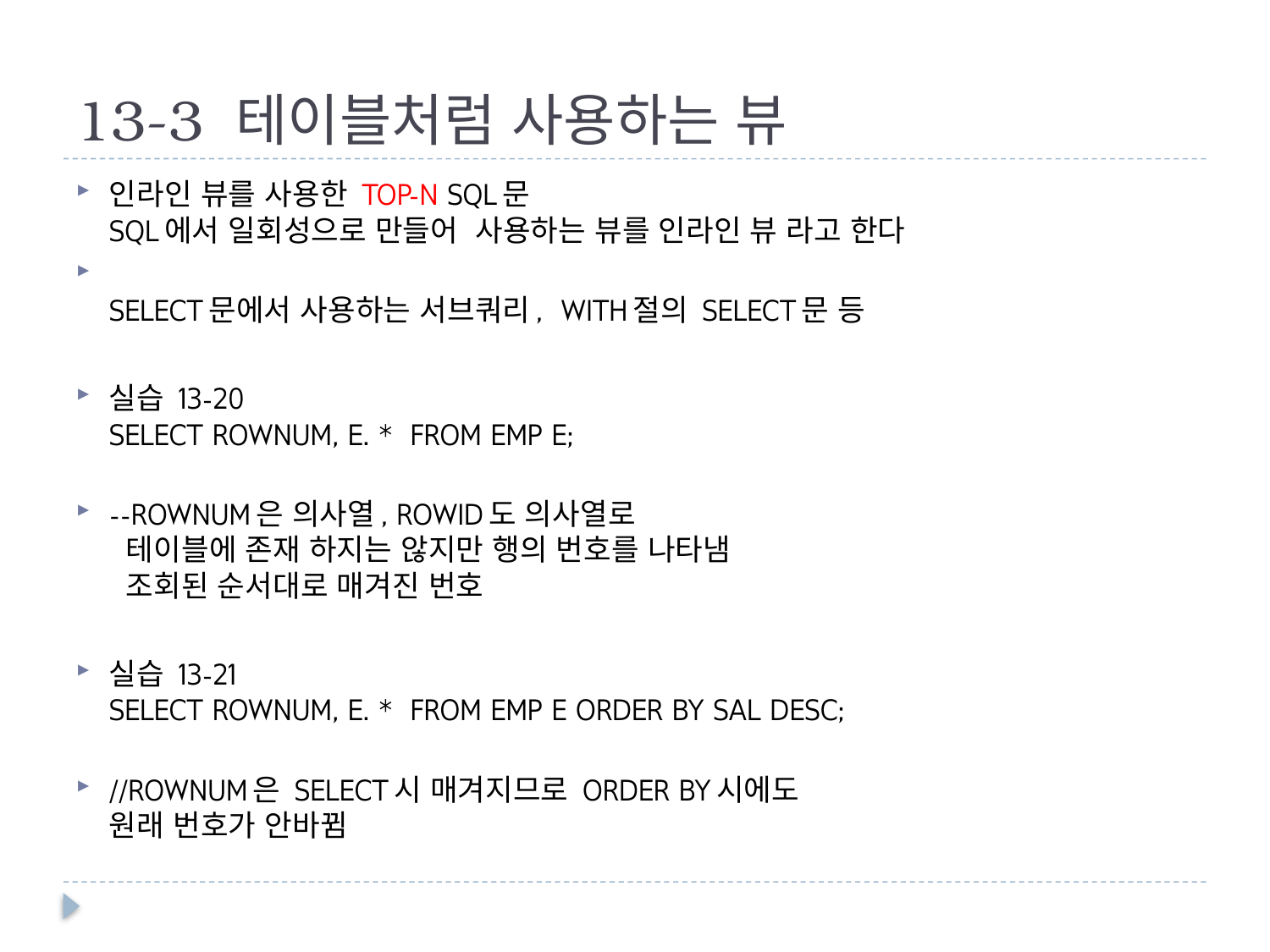

# 13-3 테이블처럼 사용하는 뷰
인라인 뷰를 사용한 TOP-N SQL문
SQL에서 일회성으로 만들어  사용하는 뷰를 인라인 뷰 라고 한다
SELECT문에서 사용하는 서브쿼리,  WITH절의 SELECT문 등

실습 13-20
SELECT ROWNUM, E. *  FROM EMP E;
--ROWNUM은 의사열, ROWID도 의사열로
  테이블에 존재 하지는 않지만 행의 번호를 나타냄
  조회된 순서대로 매겨진 번호

실습 13-21
SELECT ROWNUM, E. *  FROM EMP E ORDER BY SAL DESC;
//ROWNUM은 SELECT시 매겨지므로 ORDER BY시에도
원래 번호가 안바뀜